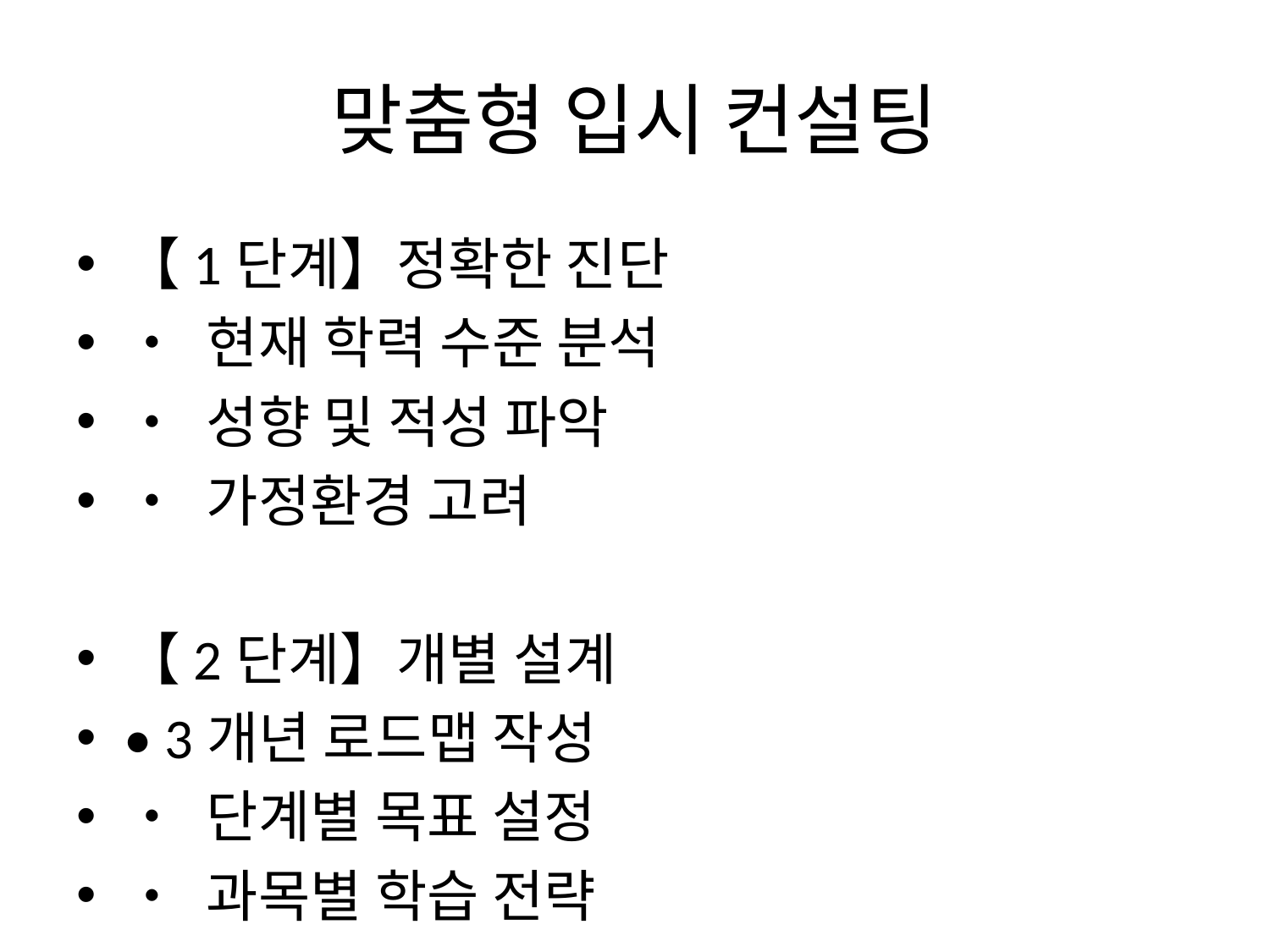

# 맞춤형 입시 컨설팅
【1단계】정확한 진단
• 현재 학력 수준 분석
• 성향 및 적성 파악
• 가정환경 고려

【2단계】개별 설계
• 3개년 로드맵 작성
• 단계별 목표 설정
• 과목별 학습 전략

【3단계】지속 관리
• 정기 점검 및 수정
• 학부모 상담
• 동기부여 시스템